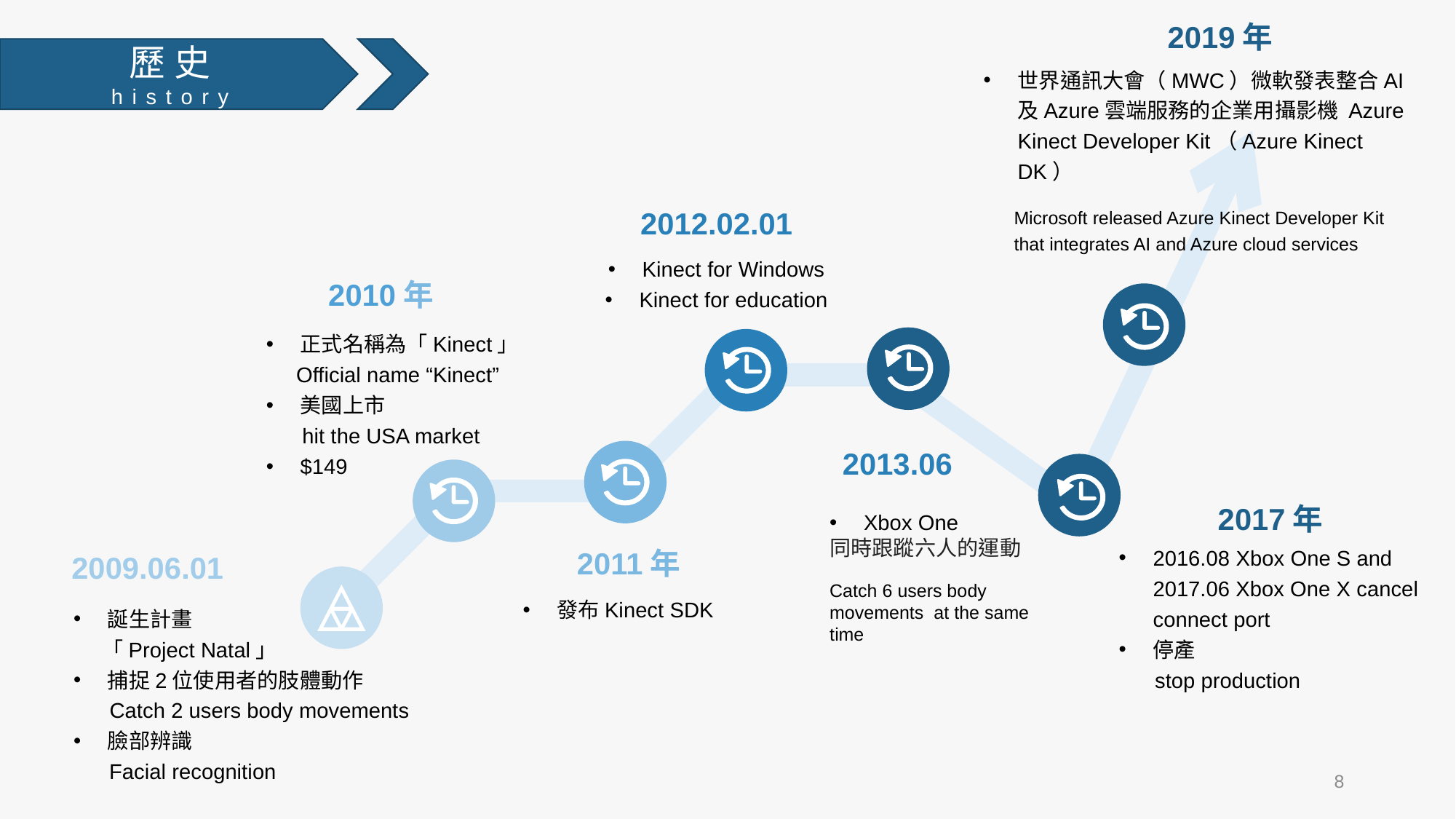

2019年
世界通訊大會（MWC）微軟發表整合AI及Azure雲端服務的企業用攝影機 Azure Kinect Developer Kit（Azure Kinect DK）
      Microsoft released Azure Kinect Developer Kit
      that integrates AI and Azure cloud services

2012.02.01
Kinect for Windows
Kinect for education
2010年
正式名稱為「Kinect」
     Official name “Kinect”
美國上市
      hit the USA market
$149

2017年
2016.08 Xbox One S and 2017.06 Xbox One X cancel connect port
停產
　  stop production
2011年
發布Kinect SDK
2009.06.01
誕生計畫
     「Project Natal」
捕捉2位使用者的肢體動作
      Catch 2 users body movements
臉部辨識
　  Facial recognition

2013.06

Xbox One
同時跟蹤六人的運動

Catch 6 users body movements  at the same time
歷史
history

8